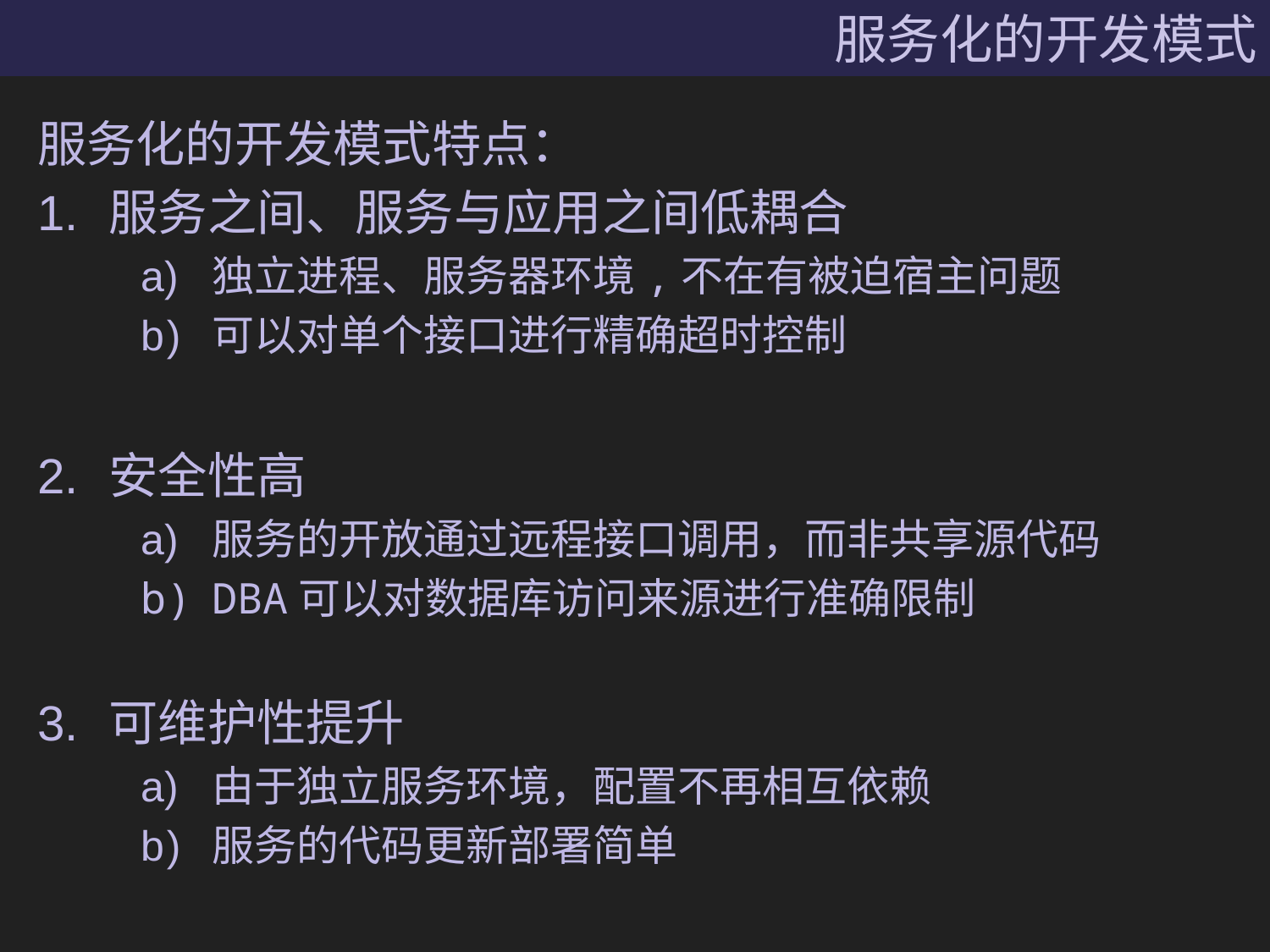

# 服务化的开发模式
服务化的开发模式特点：
服务之间、服务与应用之间低耦合
独立进程、服务器环境,不在有被迫宿主问题
可以对单个接口进行精确超时控制

安全性高
服务的开放通过远程接口调用，而非共享源代码
DBA可以对数据库访问来源进行准确限制

可维护性提升
由于独立服务环境，配置不再相互依赖
服务的代码更新部署简单